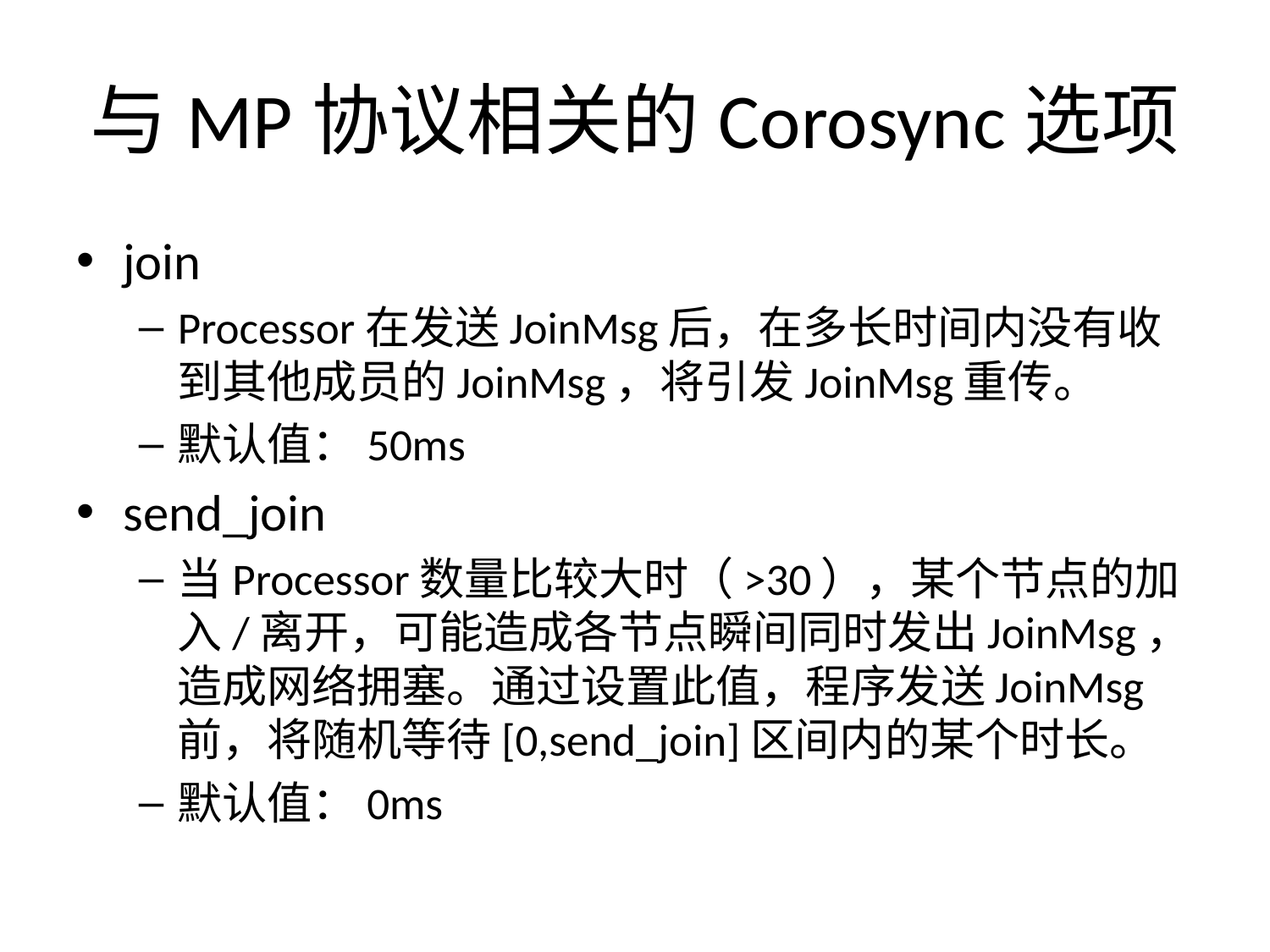

# 与MP协议相关的Corosync选项
join
Processor在发送JoinMsg后，在多长时间内没有收到其他成员的JoinMsg，将引发JoinMsg重传。
默认值：50ms
send_join
当Processor数量比较大时（>30），某个节点的加入/离开，可能造成各节点瞬间同时发出JoinMsg，造成网络拥塞。通过设置此值，程序发送JoinMsg前，将随机等待[0,send_join]区间内的某个时长。
默认值：0ms